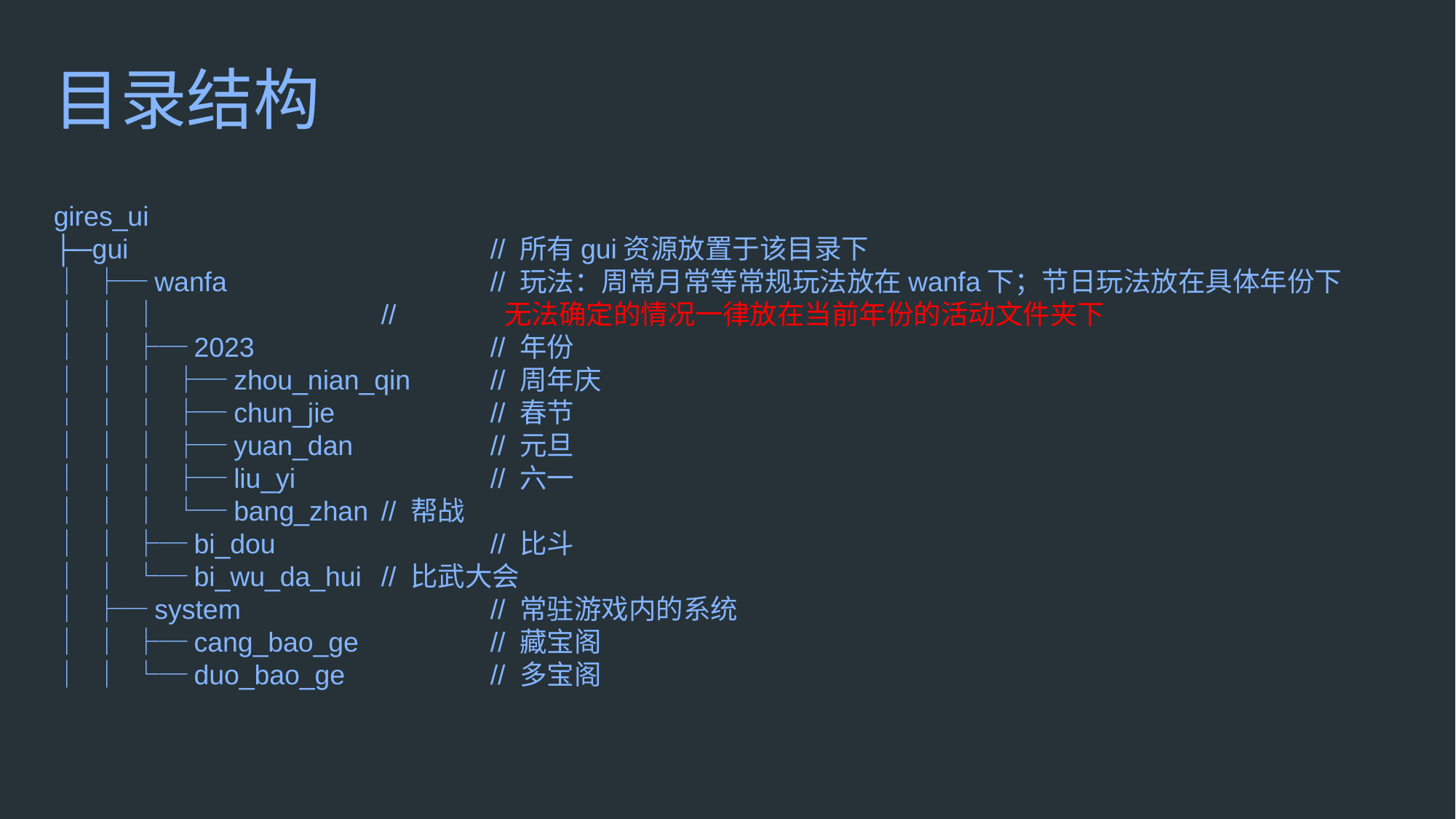

目录结构
gires_ui
├─gui				// 所有gui资源放置于该目录下
│  ├─wanfa			// 玩法：周常月常等常规玩法放在wanfa下；节日玩法放在具体年份下
│  │  │			// 	 无法确定的情况一律放在当前年份的活动文件夹下
│  │  ├─2023			// 年份
│  │  │  ├─zhou_nian_qin	// 周年庆
│  │  │  ├─chun_jie		// 春节
│  │  │  ├─yuan_dan		// 元旦
│  │  │  ├─liu_yi		// 六一
│  │  │  └─bang_zhan	// 帮战
│  │  ├─bi_dou		// 比斗
│  │  └─bi_wu_da_hui	// 比武大会
│  ├─system			// 常驻游戏内的系统
│  │  ├─cang_bao_ge		// 藏宝阁
│  │  └─duo_bao_ge		// 多宝阁